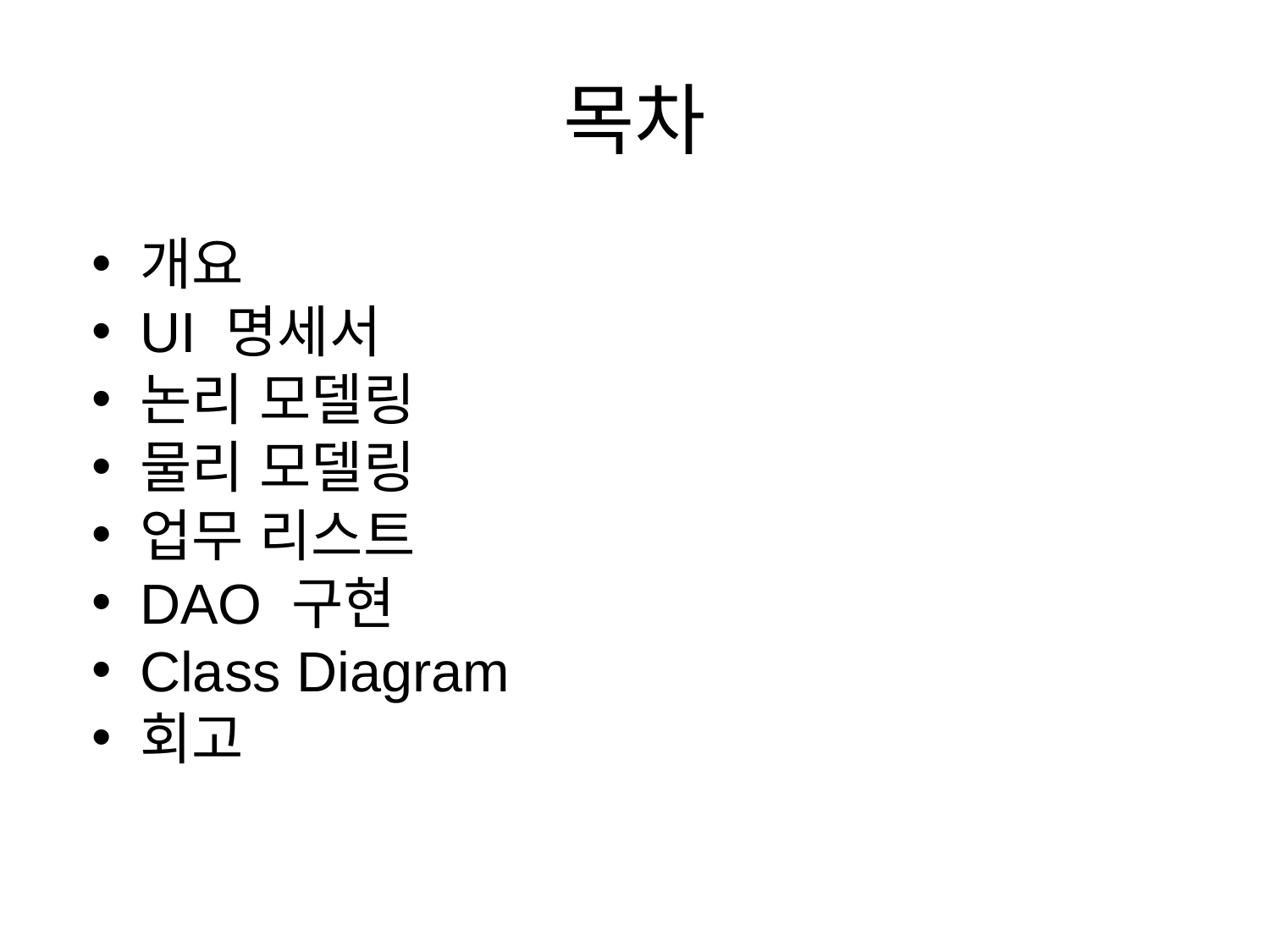

# 목차
개요
UI 명세서
논리 모델링
물리 모델링
업무 리스트
DAO 구현
Class Diagram
회고